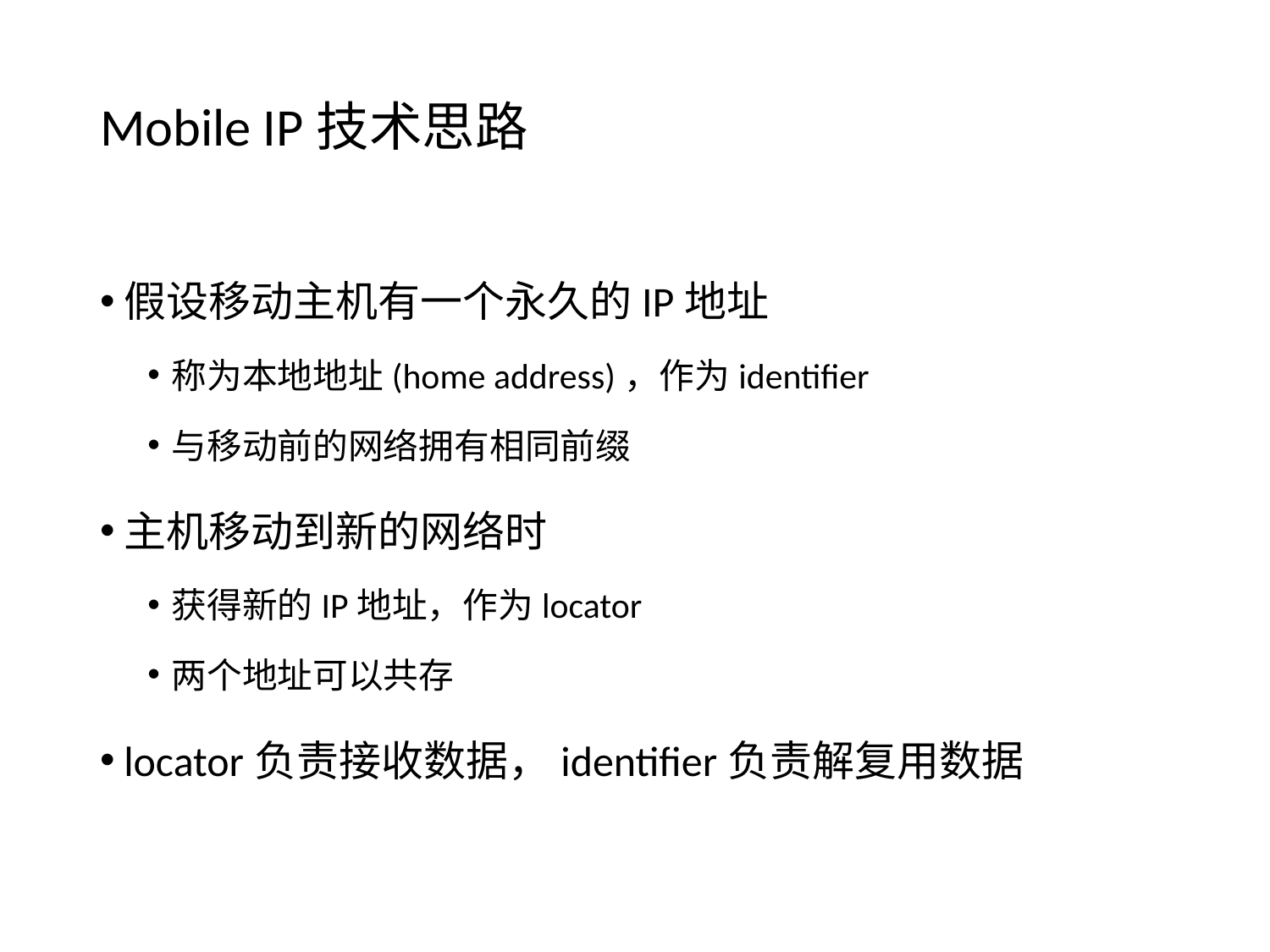

# Mobile IP技术思路
假设移动主机有一个永久的IP地址
称为本地地址(home address)，作为identifier
与移动前的网络拥有相同前缀
主机移动到新的网络时
获得新的IP地址，作为locator
两个地址可以共存
locator负责接收数据，identifier负责解复用数据

45